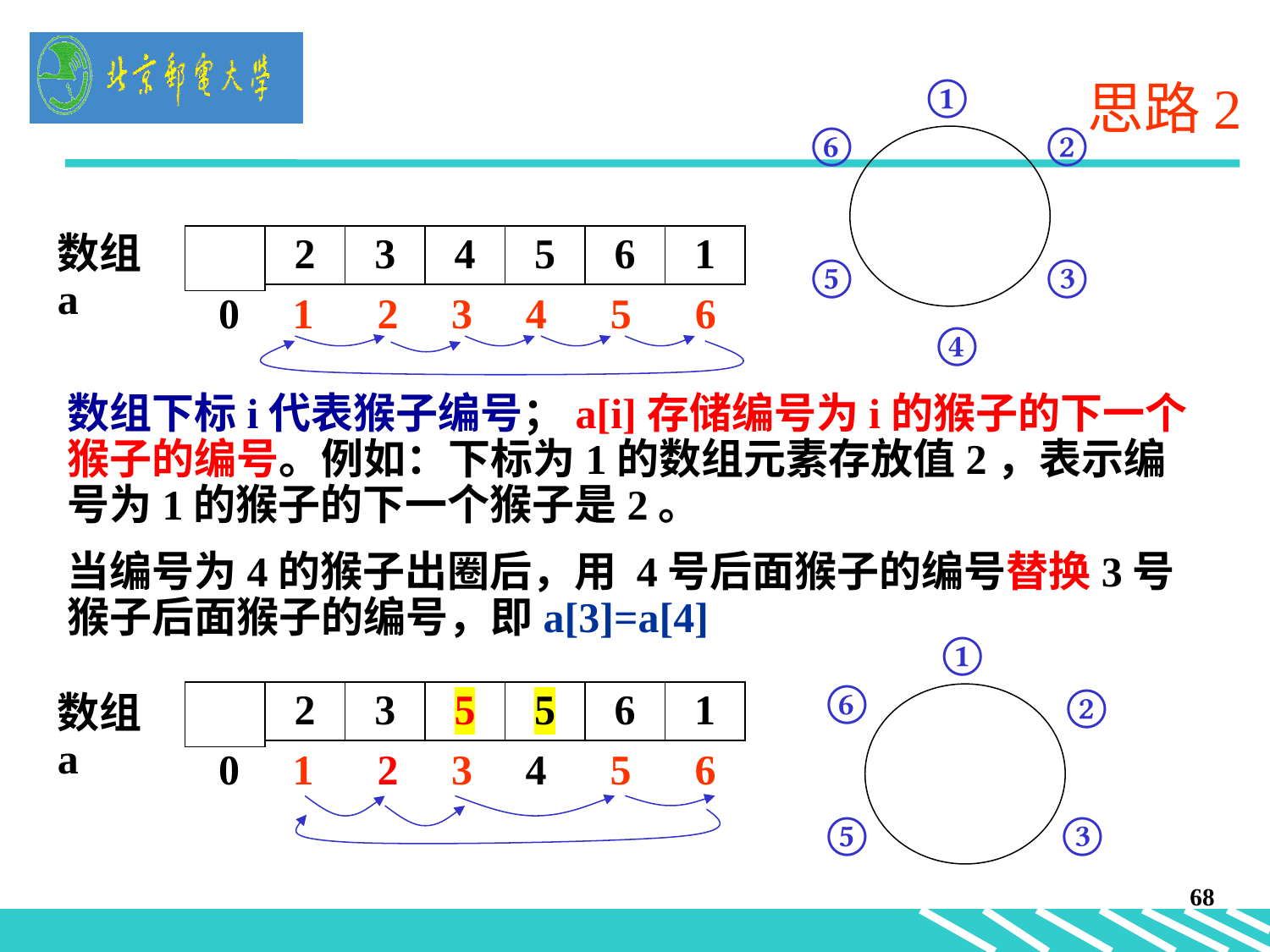

# 思路2
①
⑥
②

数组a

2
3
4
5
6
1
⑤
③
  0     1      2     3     4      5      6
④

数组下标i代表猴子编号；a[i]存储编号为i的猴子的下一个猴子的编号。例如：下标为1的数组元素存放值2，表示编号为1的猴子的下一个猴子是2。
当编号为4的猴子出圈后，用 4号后面猴子的编号替换3号猴子后面猴子的编号，即a[3]=a[4]
①
⑥
②

2
3
5
5
6
1

数组a
  0     1      2     3     4      5      6

⑤
③

68